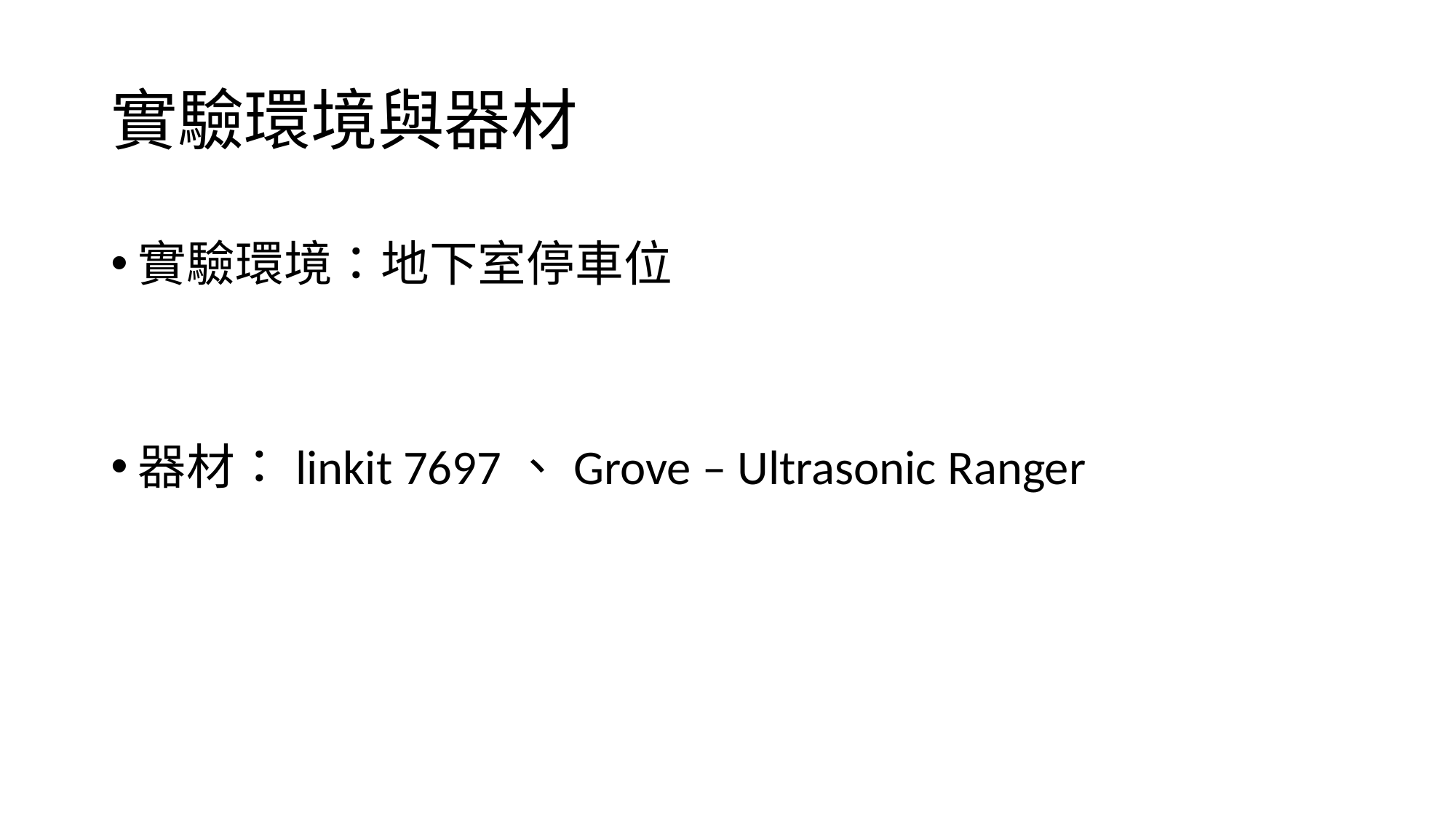

# 實驗環境與器材
實驗環境：地下室停車位

器材：linkit 7697、Grove – Ultrasonic Ranger